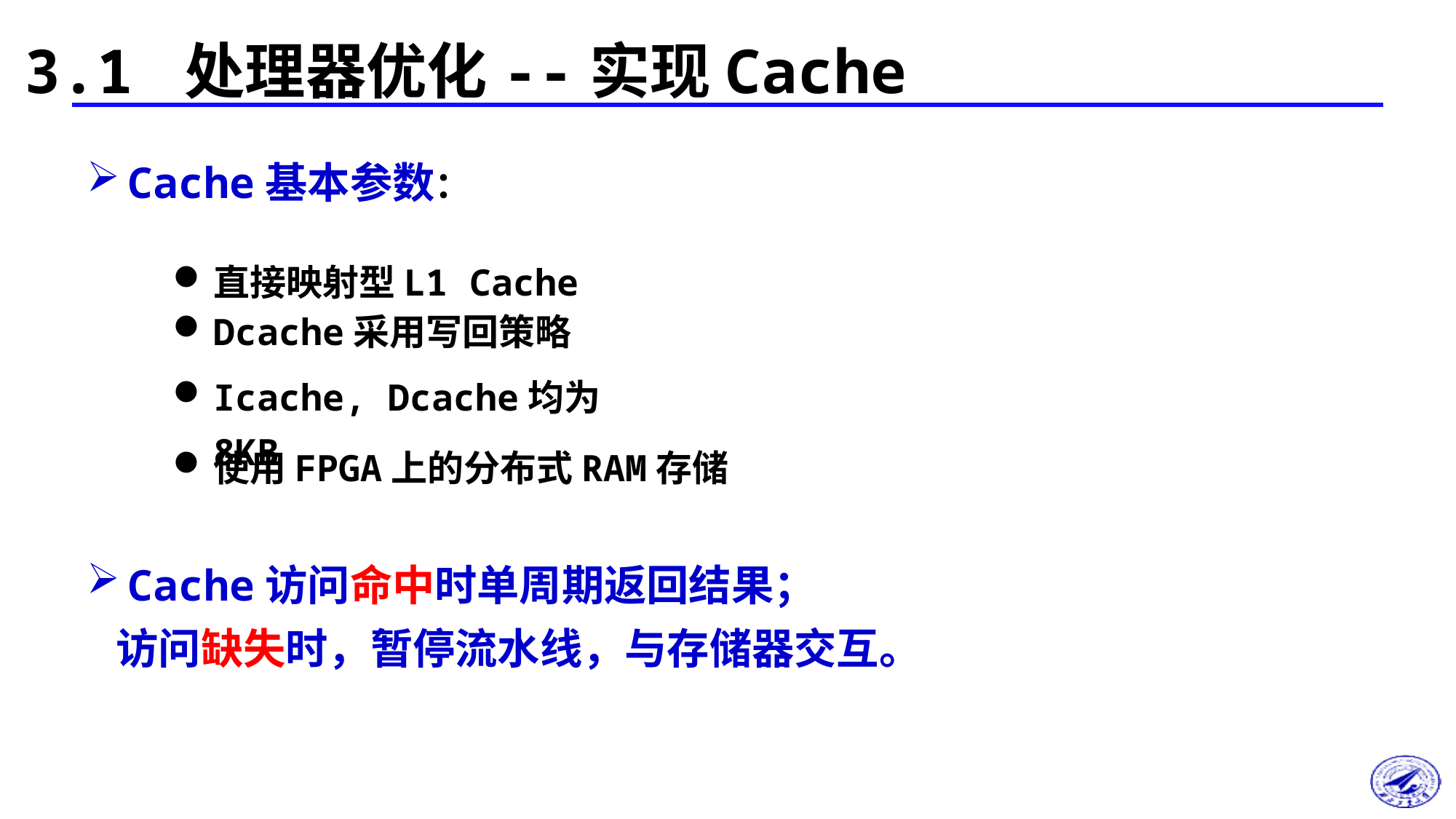

3.1 处理器优化--实现Cache

Cache基本参数：
直接映射型L1 Cache

Dcache采用写回策略

Icache, Dcache均为8KB

使用FPGA上的分布式RAM存储

Cache访问命中时单周期返回结果；
  访问缺失时，暂停流水线，与存储器交互。